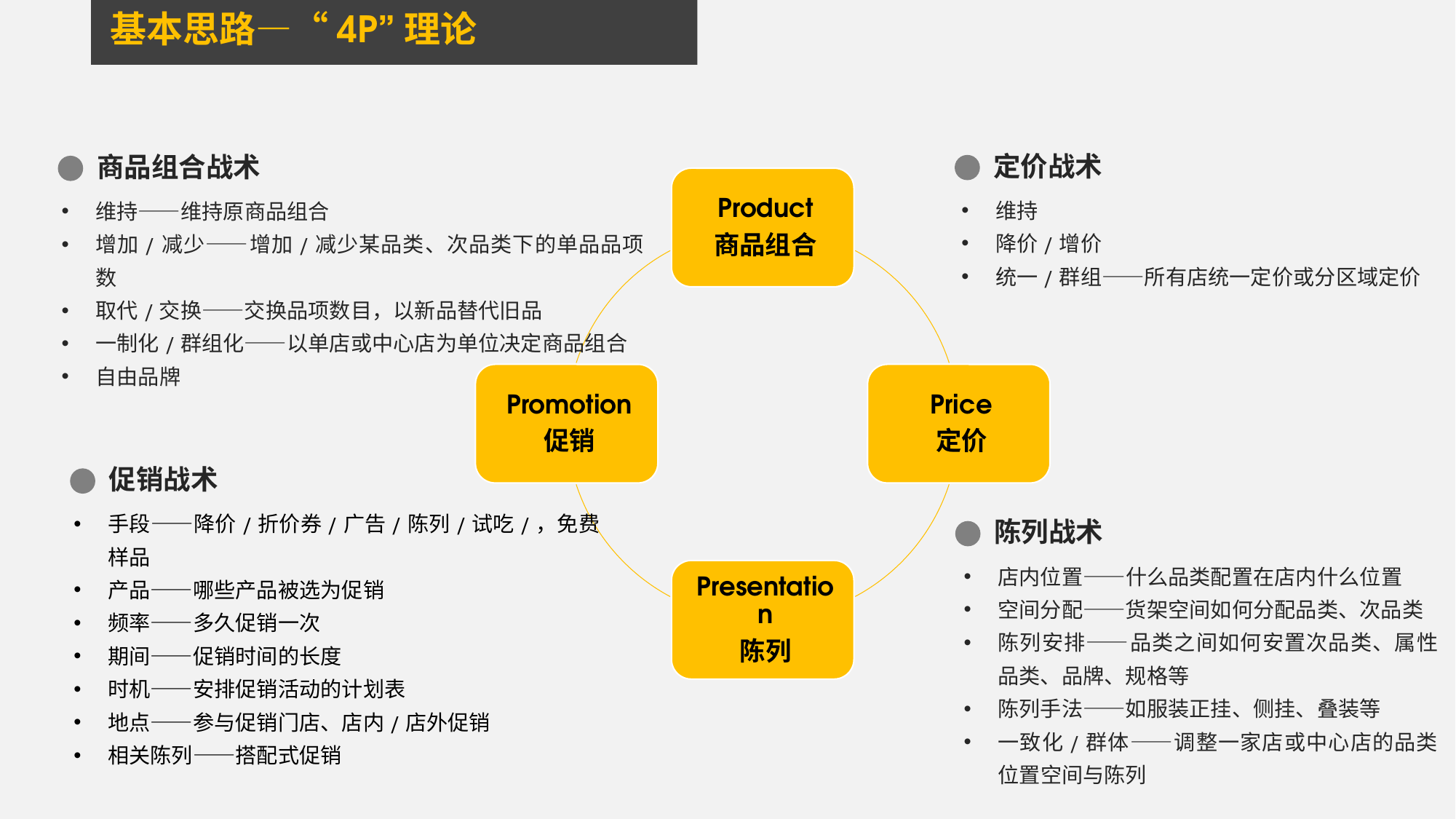

基本思路—“4P”理论
定价战术
商品组合战术

Product
商品组合
Price
定价
Presentation
陈列
Promotion
促销
维持
降价/增价
统一/群组——所有店统一定价或分区域定价
维持——维持原商品组合
增加/减少——增加/减少某品类、次品类下的单品品项数
取代/交换——交换品项数目，以新品替代旧品
一制化/群组化——以单店或中心店为单位决定商品组合
自由品牌
促销战术

手段——降价/折价券/广告/陈列/试吃/，免费样品
产品——哪些产品被选为促销
频率——多久促销一次
期间——促销时间的长度
时机——安排促销活动的计划表
地点——参与促销门店、店内/店外促销
相关陈列——搭配式促销
陈列战术

店内位置——什么品类配置在店内什么位置
空间分配——货架空间如何分配品类、次品类
陈列安排——品类之间如何安置次品类、属性品类、品牌、规格等
陈列手法——如服装正挂、侧挂、叠装等
一致化/群体——调整一家店或中心店的品类位置空间与陈列